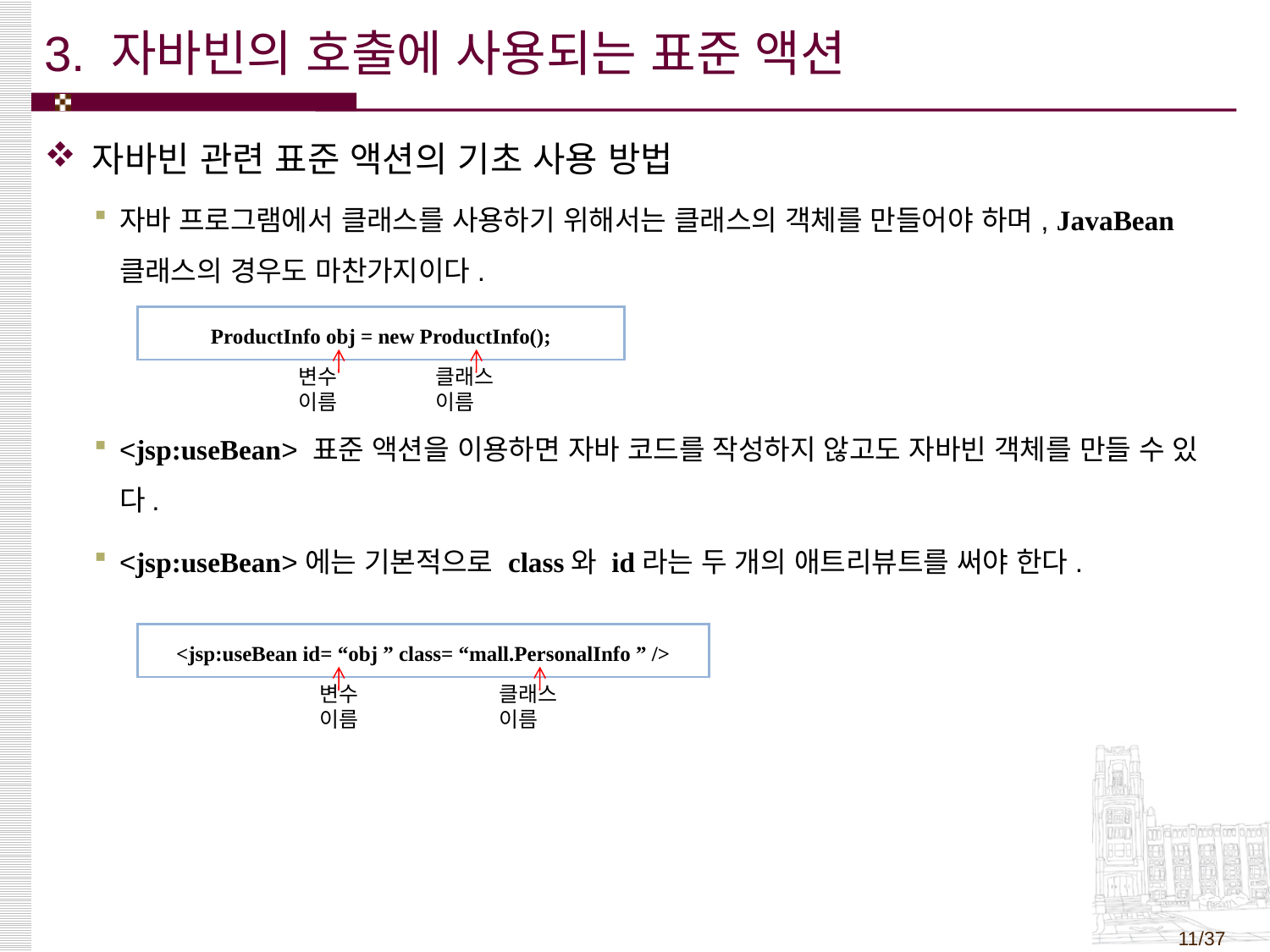

# 3. 자바빈의 호출에 사용되는 표준 액션
자바빈 관련 표준 액션의 기초 사용 방법
자바 프로그램에서 클래스를 사용하기 위해서는 클래스의 객체를 만들어야 하며, JavaBean 클래스의 경우도 마찬가지이다.

<jsp:useBean> 표준 액션을 이용하면 자바 코드를 작성하지 않고도 자바빈 객체를 만들 수 있다.
<jsp:useBean>에는 기본적으로 class와 id라는 두 개의 애트리뷰트를 써야 한다.

| ProductInfo obj = new ProductInfo(); |
| --- |
변수 이름
클래스 이름
| <jsp:useBean id= “obj ” class= “mall.PersonalInfo ” /> |
| --- |
변수 이름
클래스 이름